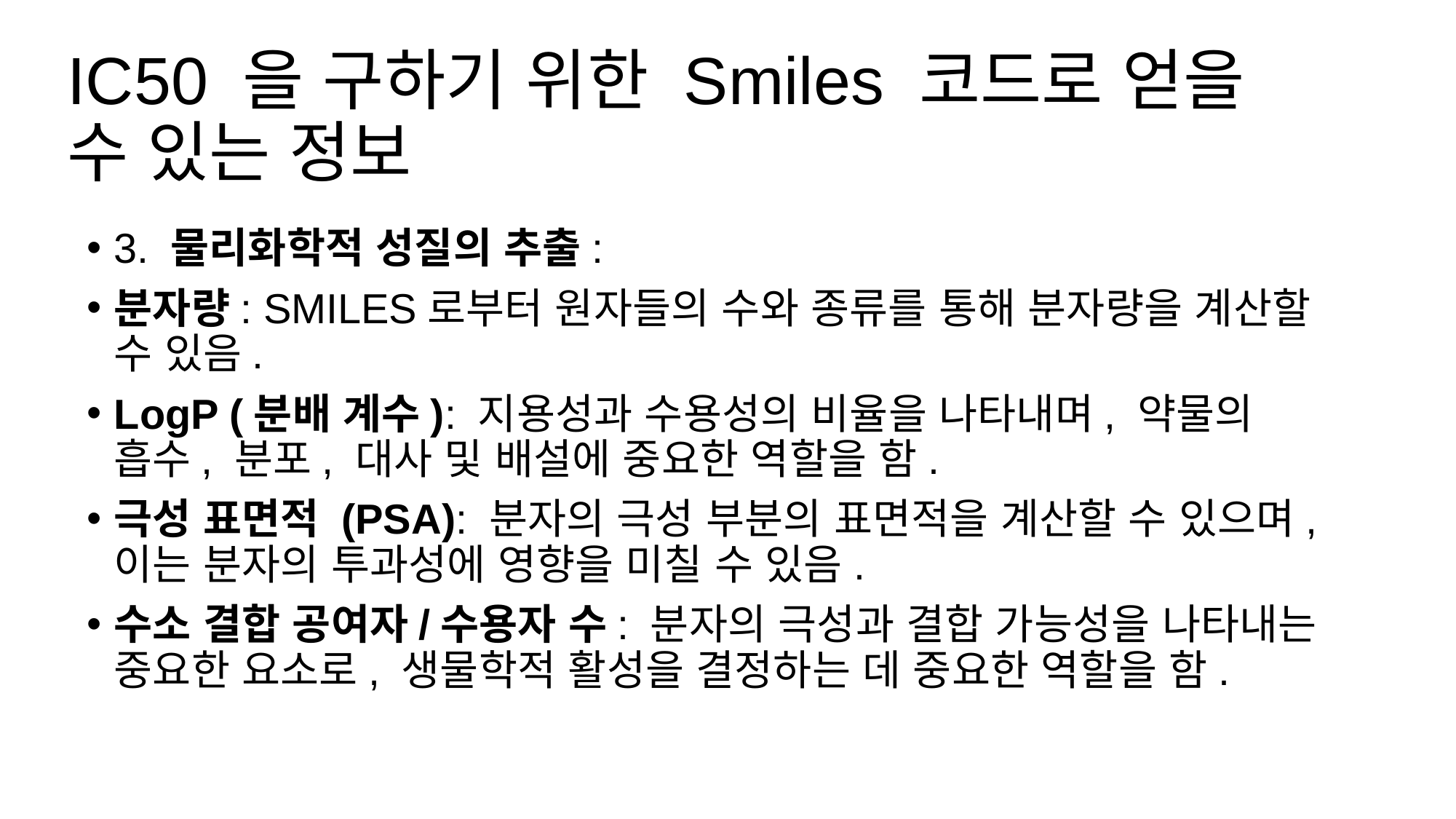

# IC50 을 구하기 위한 Smiles 코드로 얻을 수 있는 정보
3. 물리화학적 성질의 추출:
분자량: SMILES로부터 원자들의 수와 종류를 통해 분자량을 계산할 수 있음.
LogP (분배 계수): 지용성과 수용성의 비율을 나타내며, 약물의 흡수, 분포, 대사 및 배설에 중요한 역할을 함.
극성 표면적 (PSA): 분자의 극성 부분의 표면적을 계산할 수 있으며, 이는 분자의 투과성에 영향을 미칠 수 있음.
수소 결합 공여자/수용자 수: 분자의 극성과 결합 가능성을 나타내는 중요한 요소로, 생물학적 활성을 결정하는 데 중요한 역할을 함.